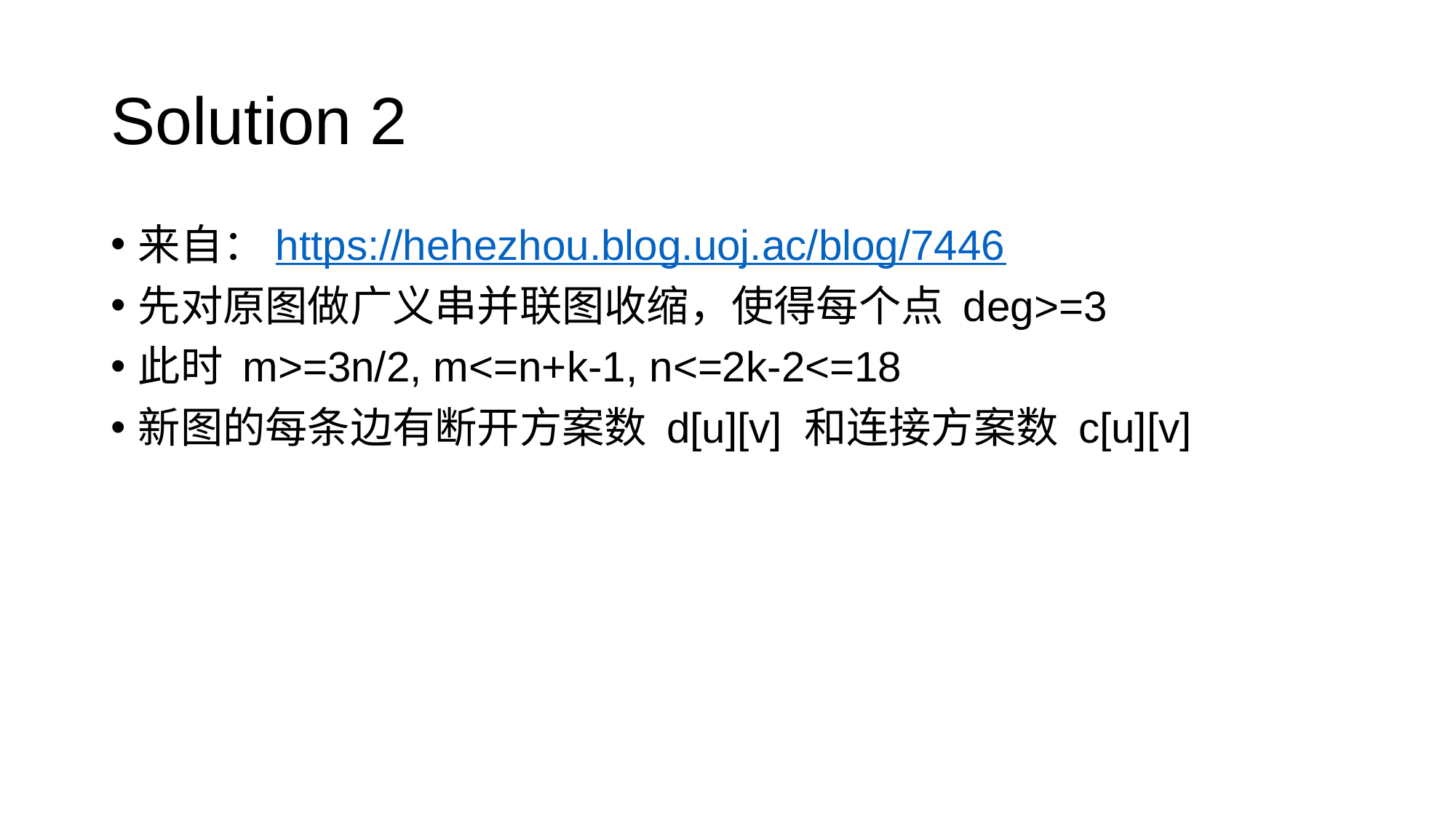

# Solution 2
来自：https://hehezhou.blog.uoj.ac/blog/7446
先对原图做广义串并联图收缩，使得每个点 deg>=3
此时 m>=3n/2, m<=n+k-1, n<=2k-2<=18
新图的每条边有断开方案数 d[u][v] 和连接方案数 c[u][v]